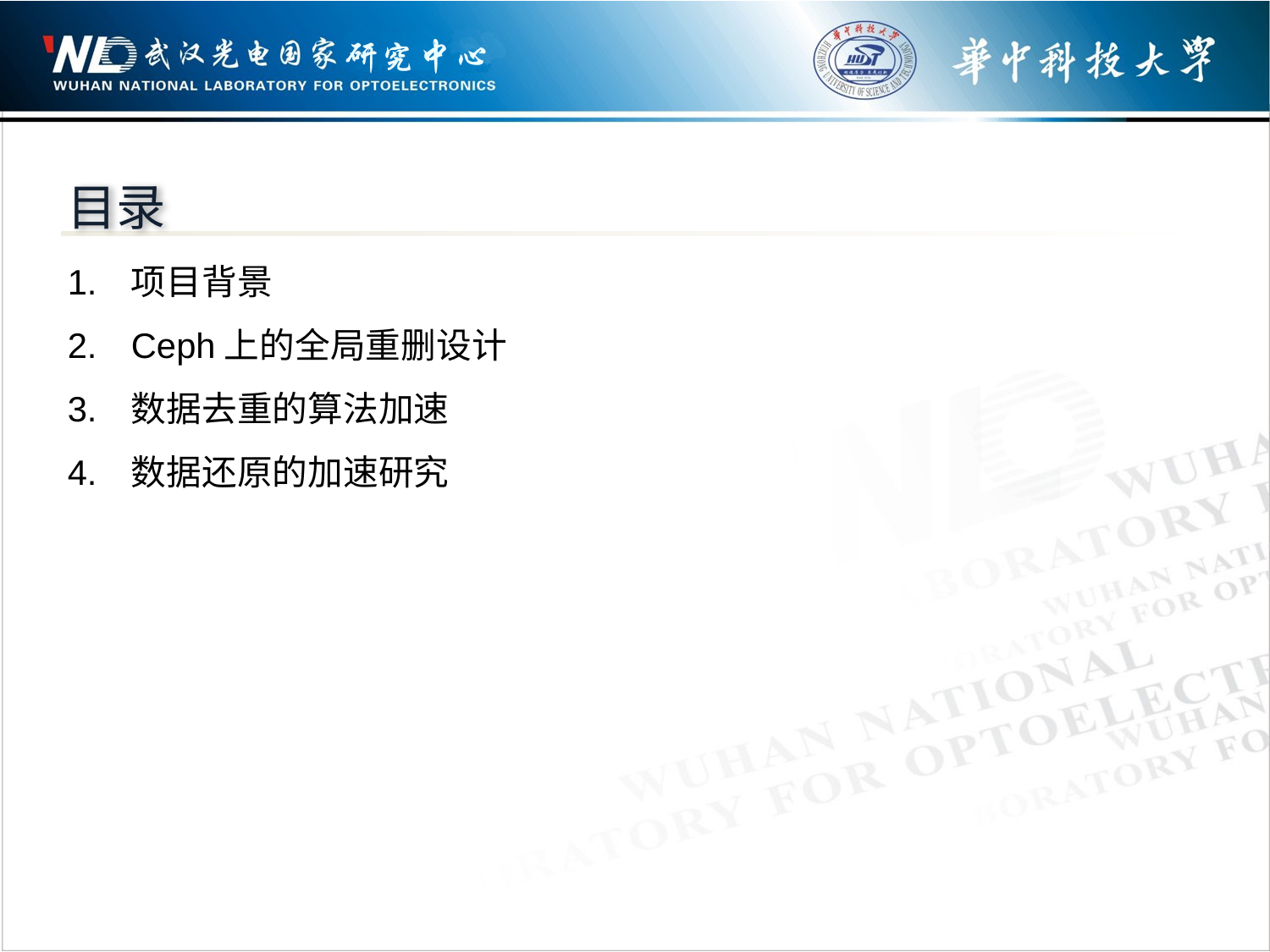

目录
项目背景
Ceph上的全局重删设计
数据去重的算法加速
数据还原的加速研究